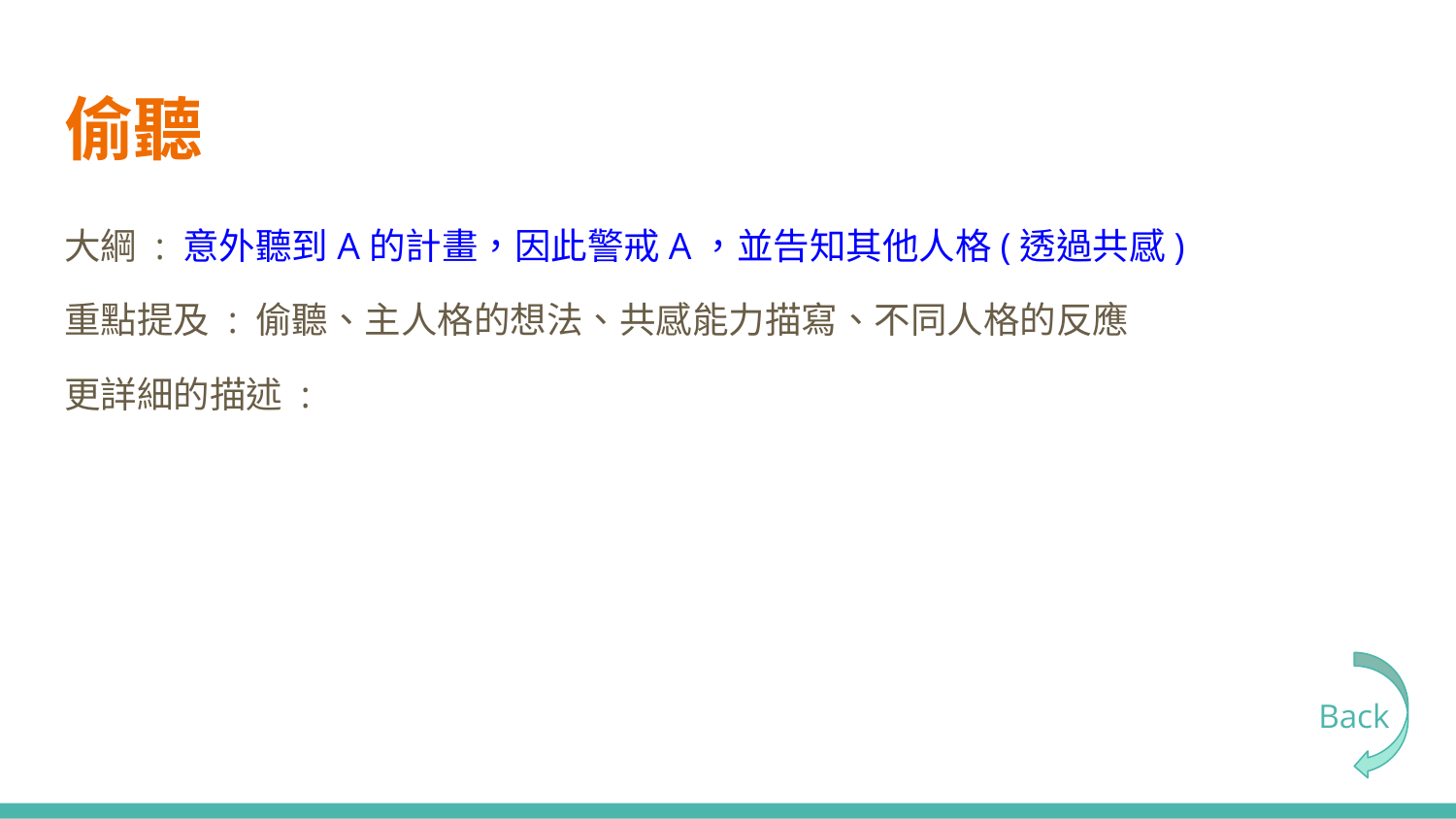

# 偷聽
大綱 : 意外聽到A的計畫，因此警戒A，並告知其他人格(透過共感)
重點提及 : 偷聽、主人格的想法、共感能力描寫、不同人格的反應
更詳細的描述 :

Back